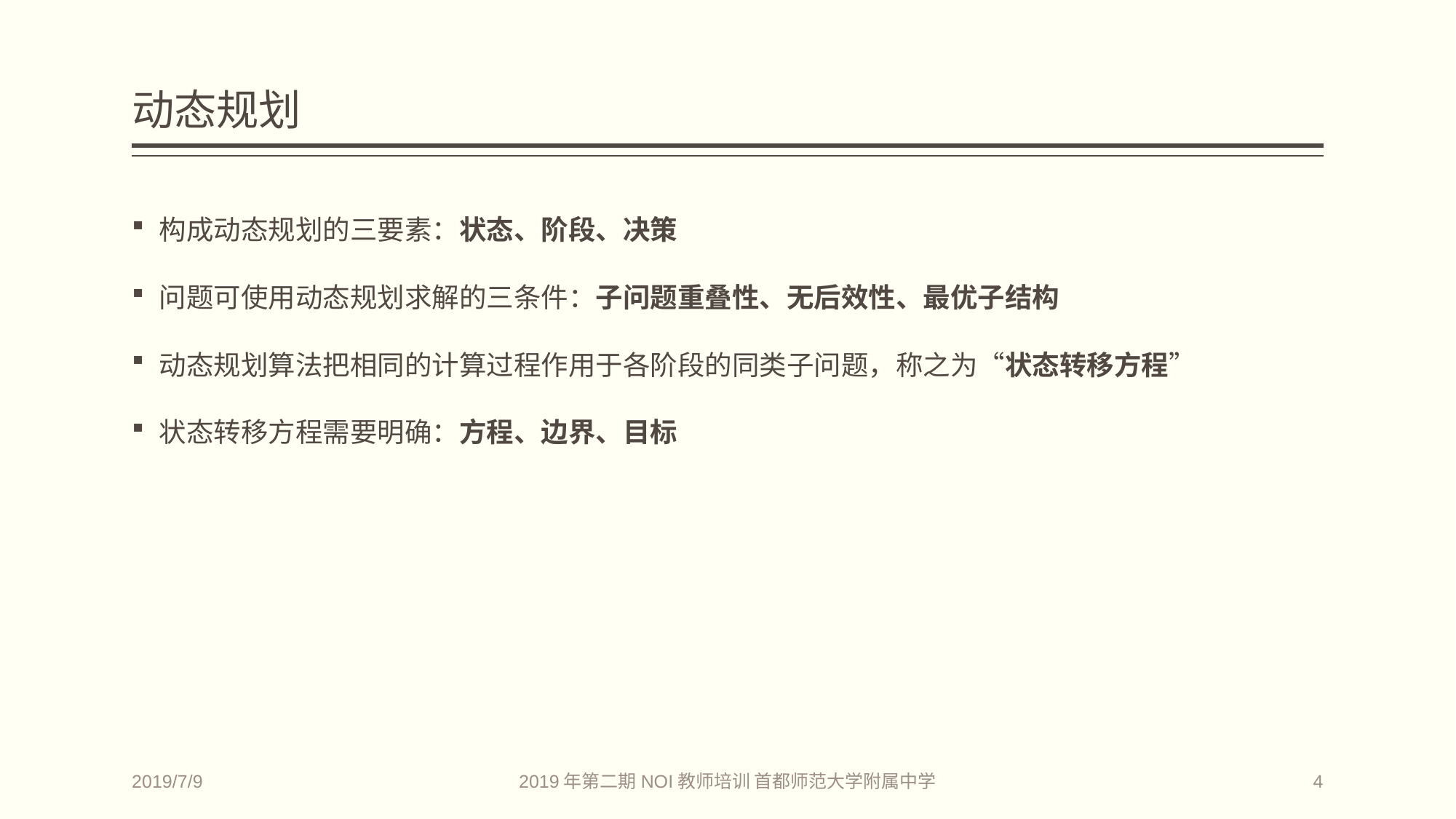

# 动态规划
构成动态规划的三要素：状态、阶段、决策
问题可使用动态规划求解的三条件：子问题重叠性、无后效性、最优子结构
动态规划算法把相同的计算过程作用于各阶段的同类子问题，称之为“状态转移方程”
状态转移方程需要明确：方程、边界、目标
2019年第二期NOI教师培训 首都师范大学附属中学
2019/7/9
4